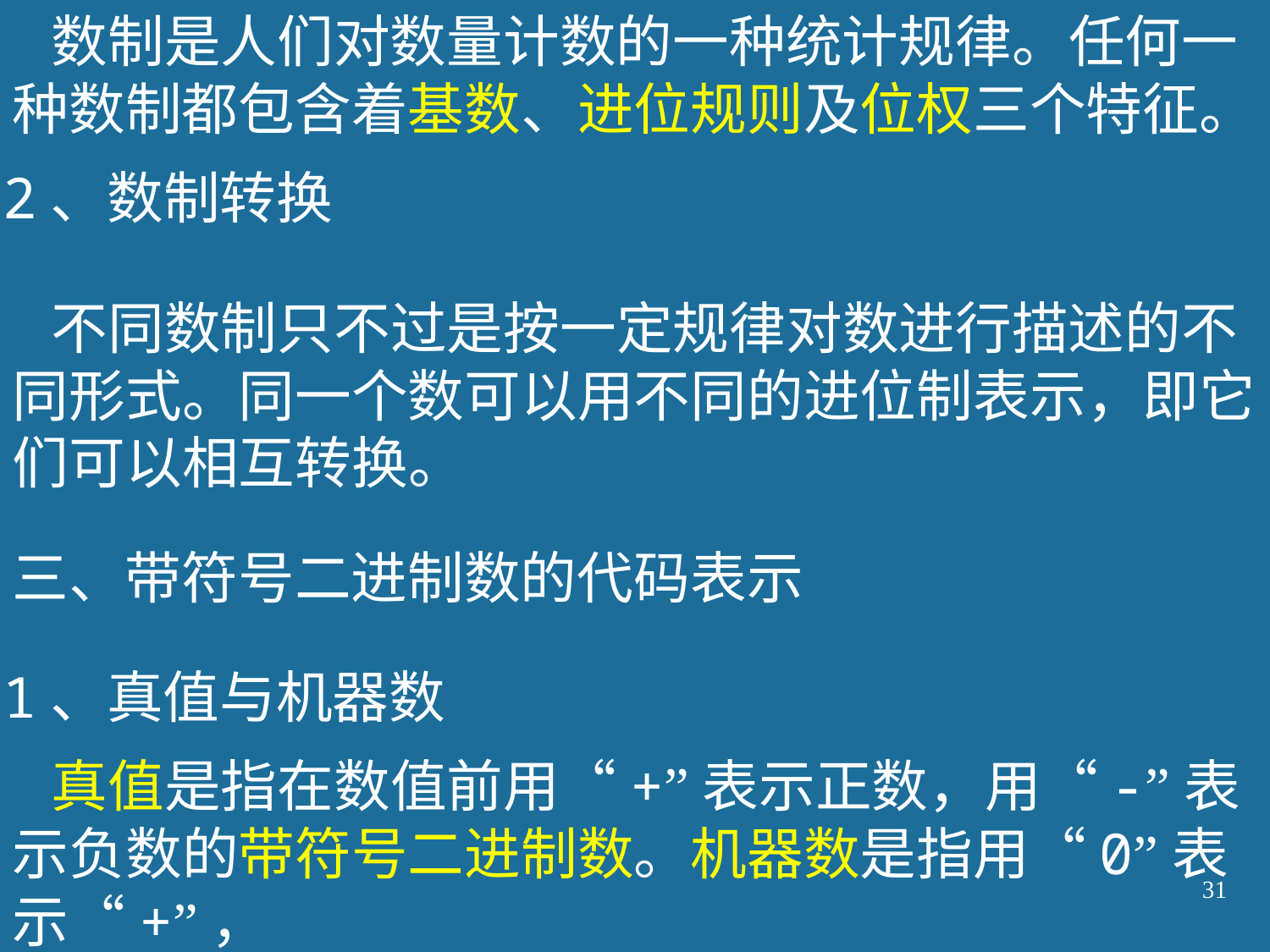

数制是人们对数量计数的一种统计规律。任何一种数制都包含着基数、进位规则及位权三个特征。
2、数制转换
  不同数制只不过是按一定规律对数进行描述的不同形式。同一个数可以用不同的进位制表示，即它们可以相互转换。
三、带符号二进制数的代码表示
1、真值与机器数
  真值是指在数值前用“+”表示正数，用“-”表示负数的带符号二进制数。机器数是指用“0”表示“+”，
31